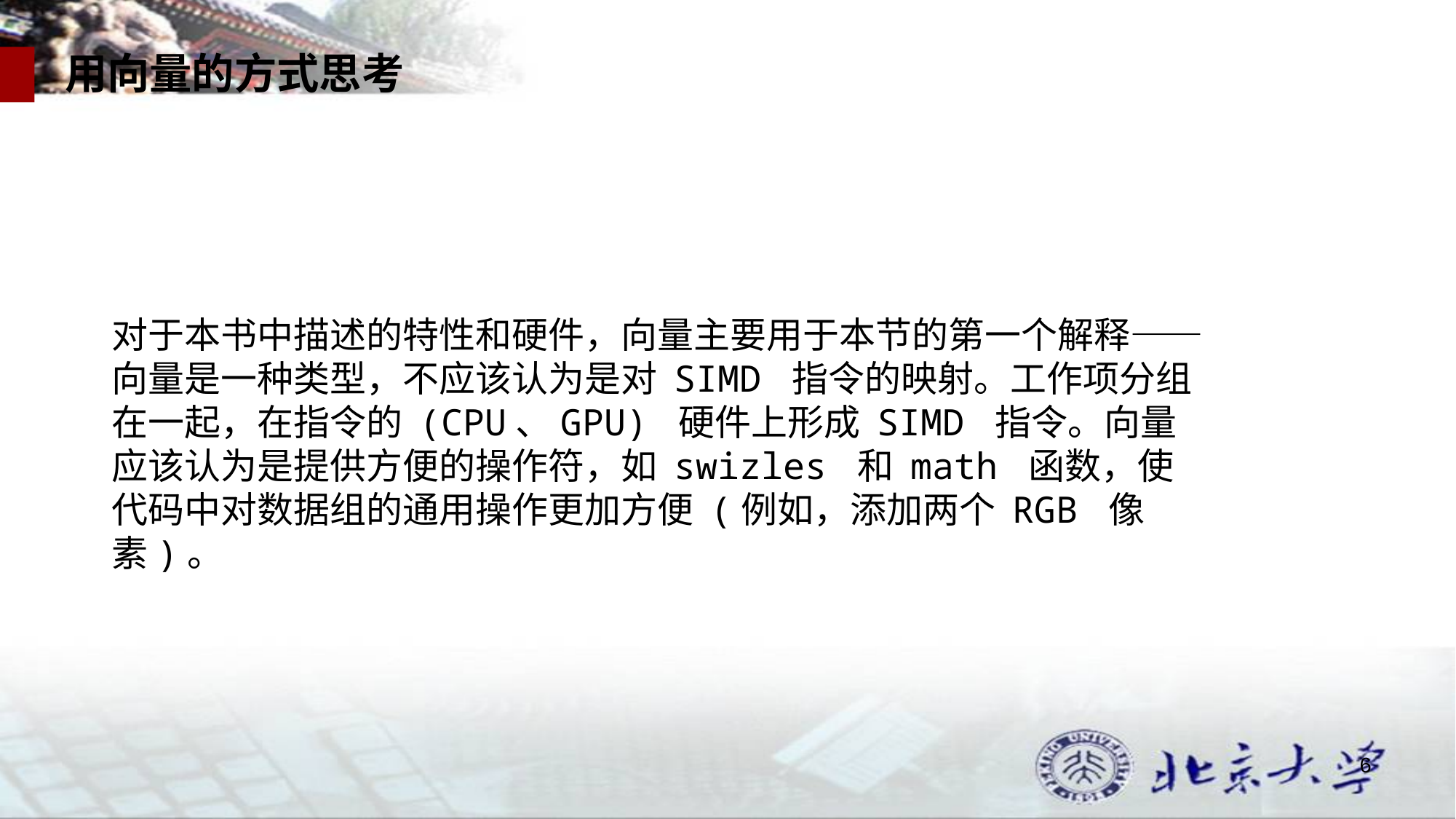

用向量的方式思考

对于本书中描述的特性和硬件，向量主要用于本节的第一个解释——向量是一种类型，不应该认为是对 SIMD 指令的映射。工作项分组在一起，在指令的 (CPU、GPU) 硬件上形成 SIMD 指令。向量应该认为是提供方便的操作符，如 swizles 和 math 函数，使代码中对数据组的通用操作更加方便 (例如，添加两个 RGB 像素)。
6